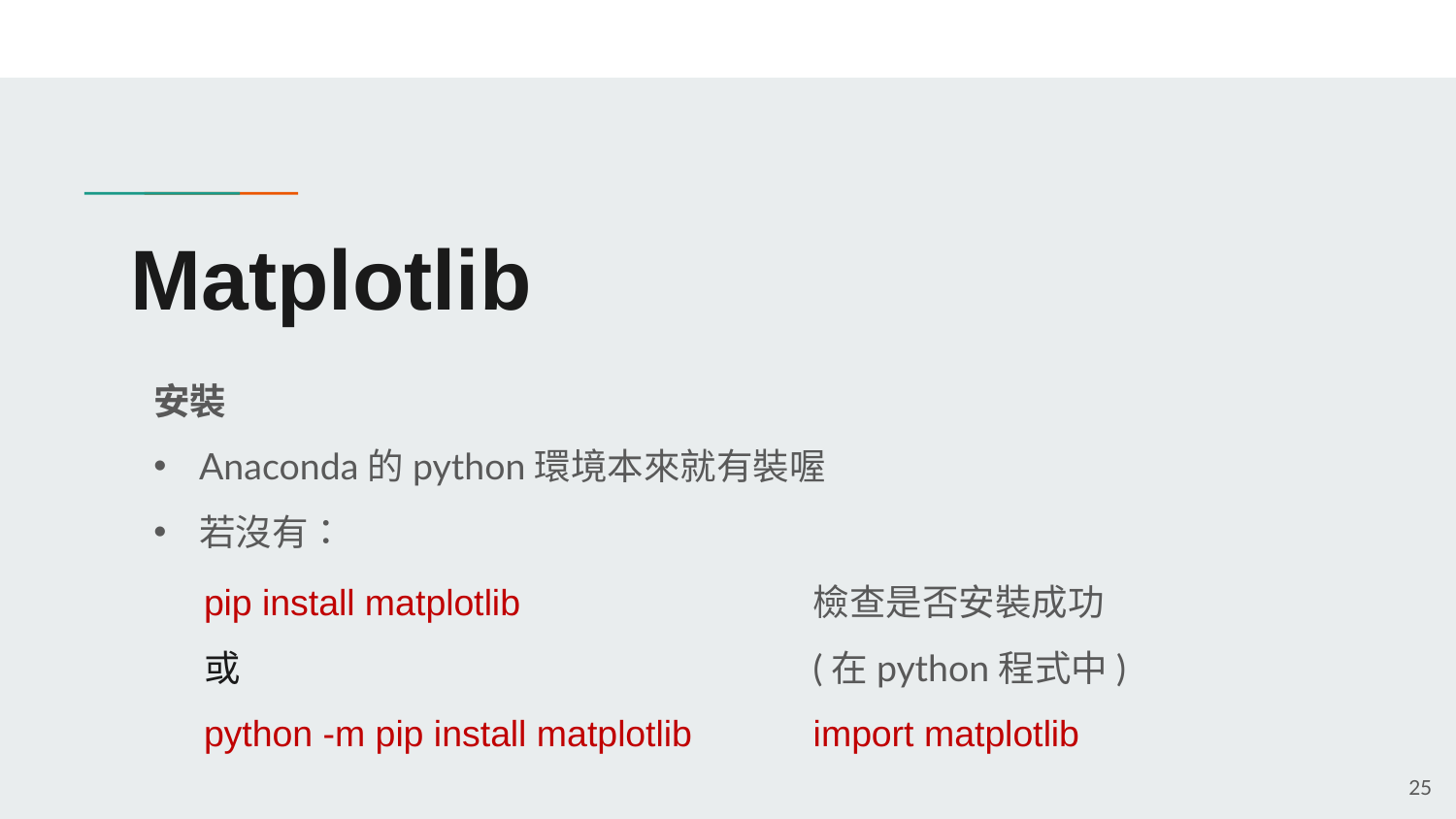

# Matplotlib
安裝
Anaconda的python環境本來就有裝喔
若沒有：

pip install matplotlib
或
python -m pip install matplotlib
檢查是否安裝成功
(在python程式中)
import matplotlib
25